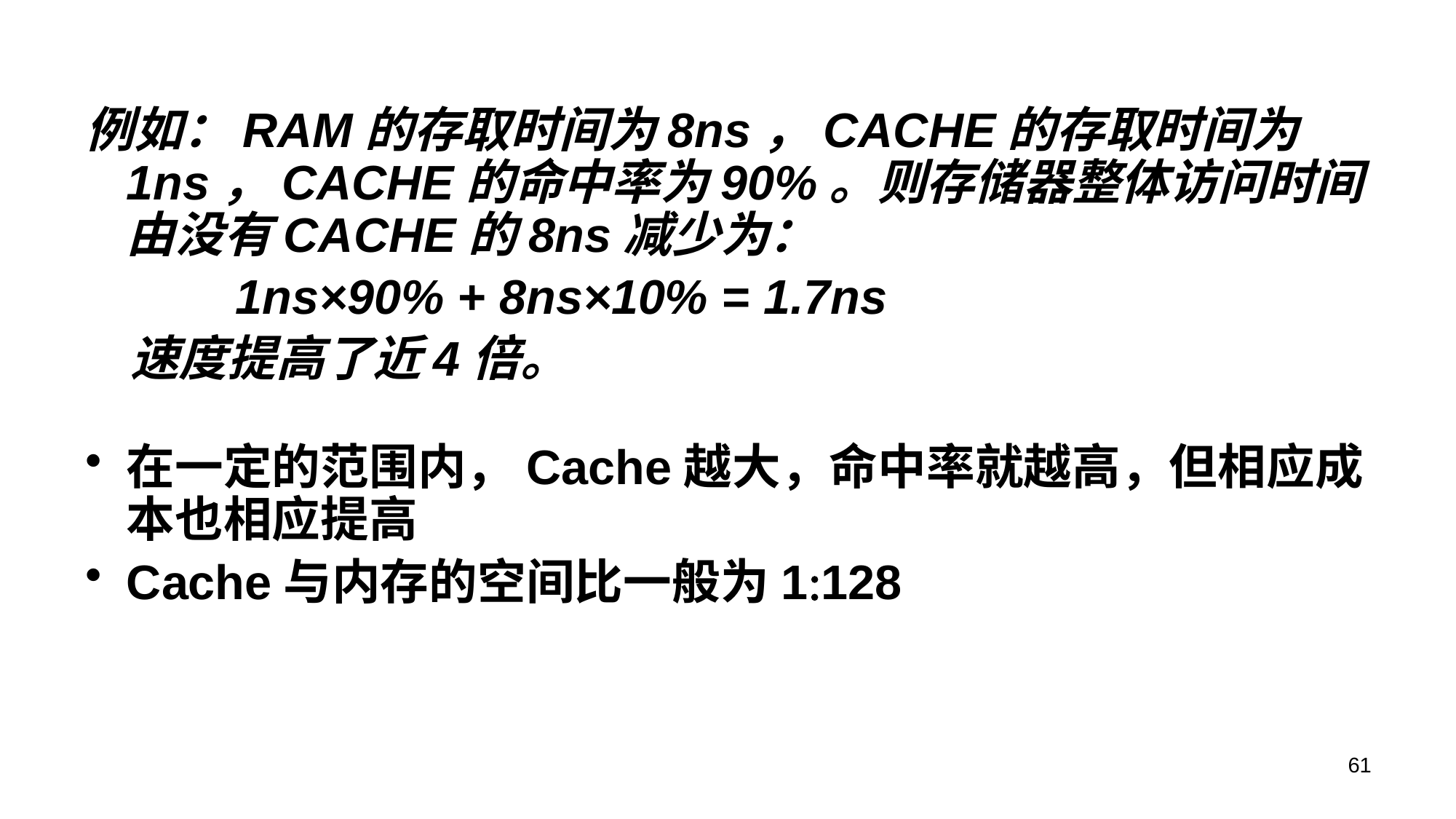

例如：RAM的存取时间为8ns，CACHE的存取时间为1ns，CACHE的命中率为90%。则存储器整体访问时间由没有CACHE的8ns减少为：
		1ns×90% + 8ns×10% = 1.7ns
   速度提高了近4倍。

在一定的范围内，Cache越大，命中率就越高，但相应成本也相应提高
Cache与内存的空间比一般为1:128

61